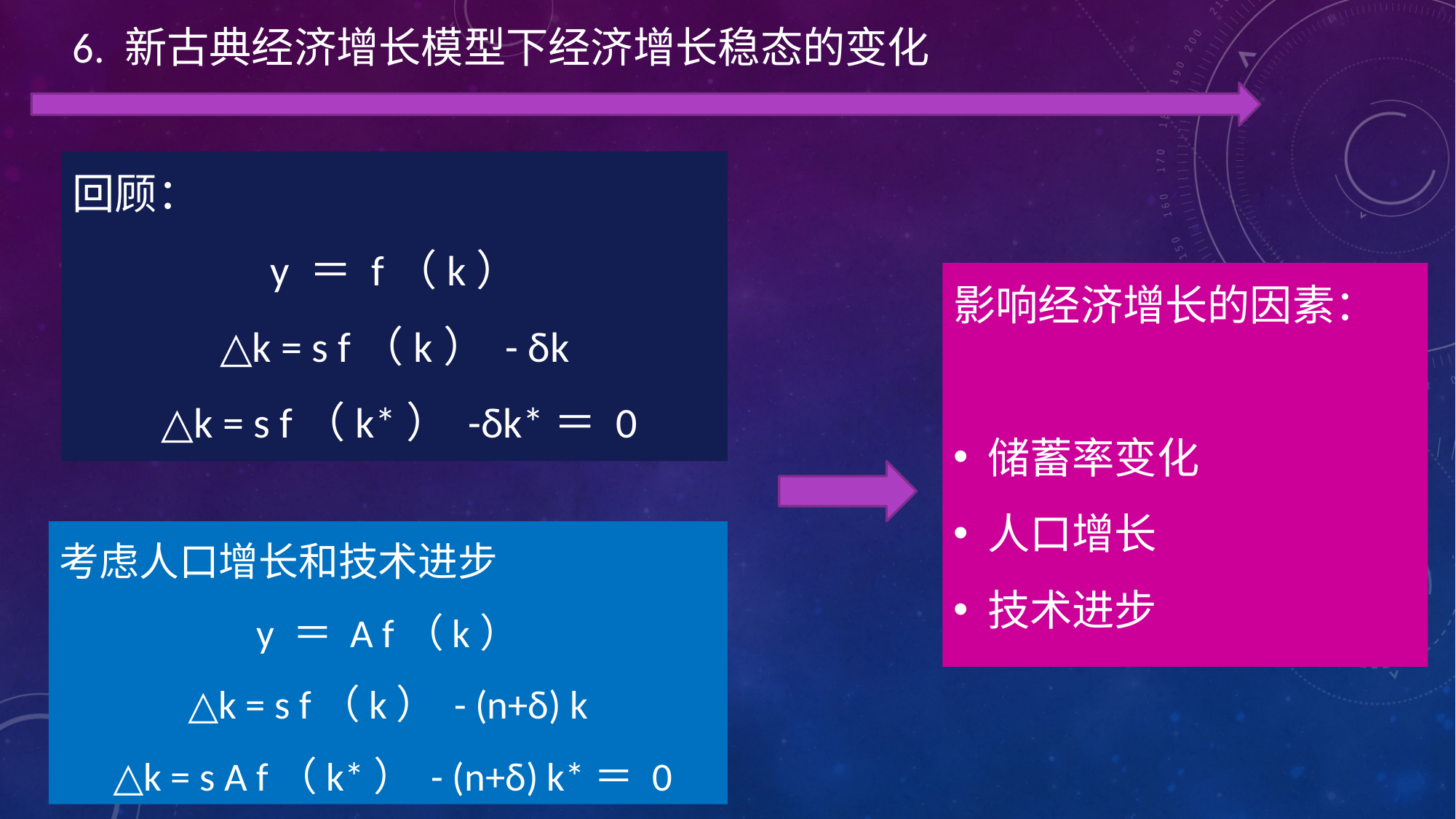

6. 新古典经济增长模型下经济增长稳态的变化

回顾：
y ＝ f（k）
△k = s f（k） - δk
 △k = s f（k*） -δk*＝ 0
影响经济增长的因素：

储蓄率变化
人口增长
技术进步

考虑人口增长和技术进步
y ＝ A f（k）
△k = s f（k） - (n+δ) k
 △k = s A f（k*） - (n+δ) k*＝ 0